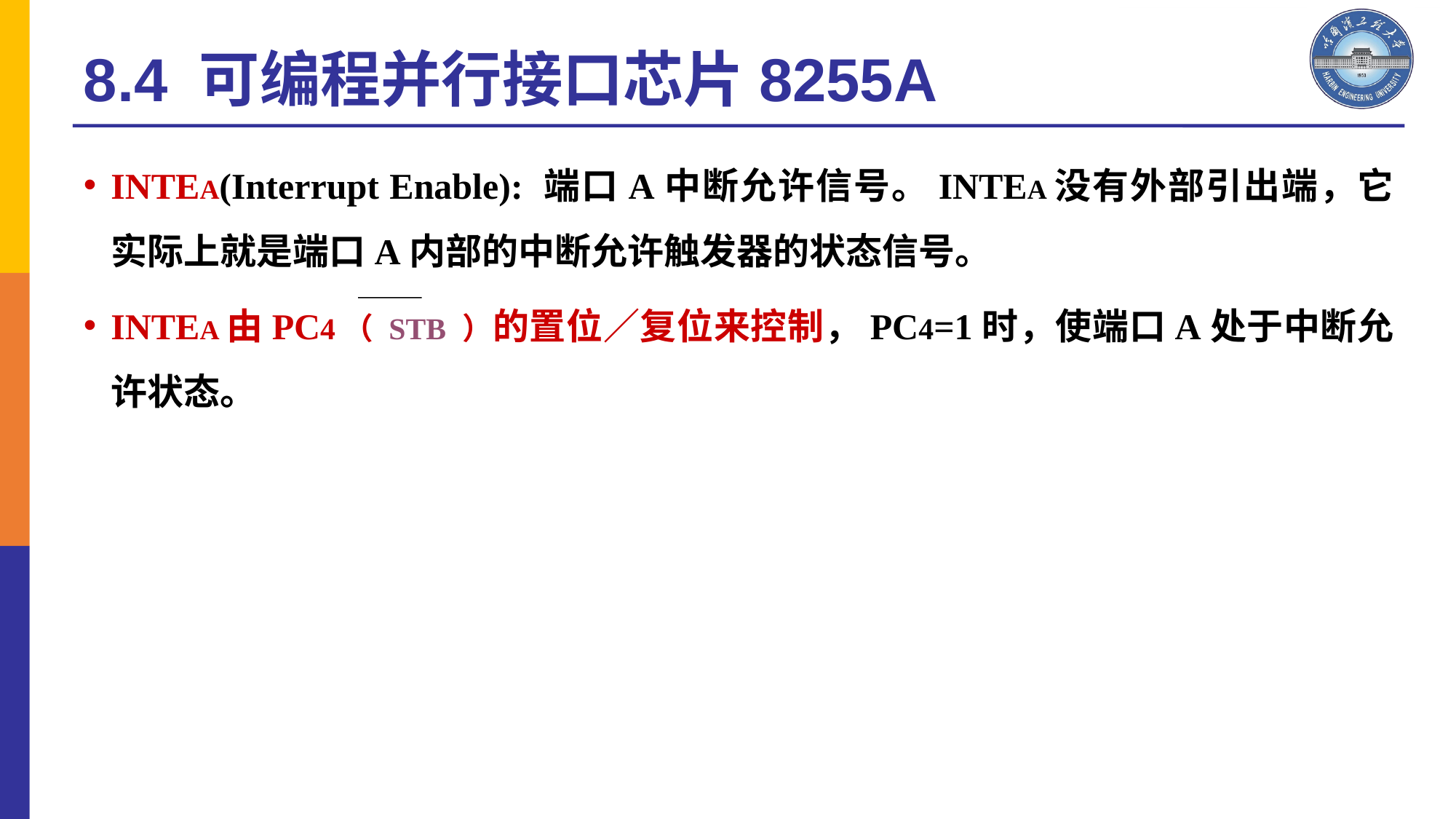

8.4 可编程并行接口芯片8255A
INTEA(Interrupt Enable): 端口A中断允许信号。INTEA没有外部引出端，它实际上就是端口A内部的中断允许触发器的状态信号。
INTEA由PC4（ STB ）的置位／复位来控制，PC4=1时，使端口A处于中断允许状态。